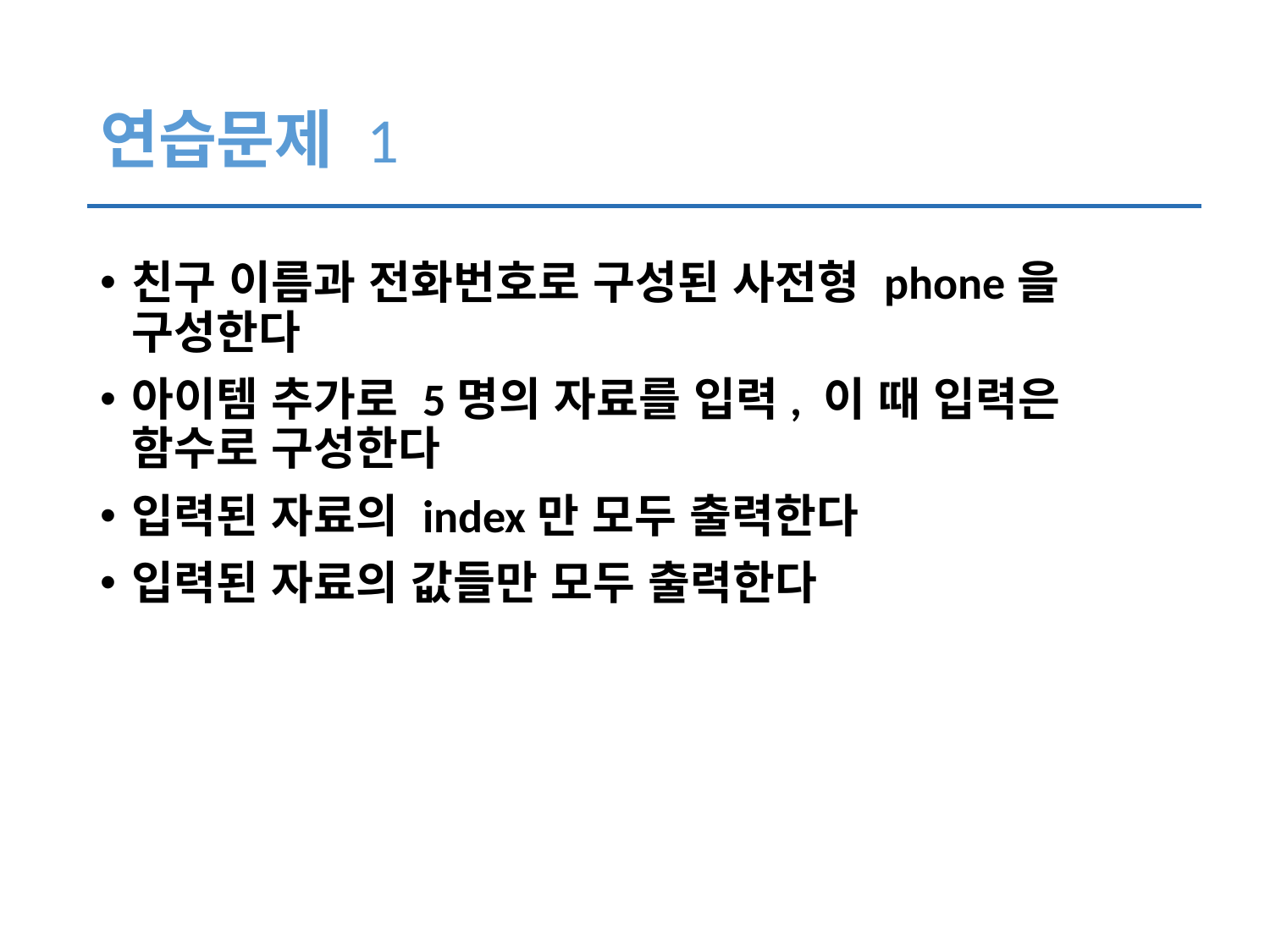

# 연습문제 1
친구 이름과 전화번호로 구성된 사전형 phone을 구성한다
아이템 추가로 5명의 자료를 입력, 이 때 입력은 함수로 구성한다
입력된 자료의 index만 모두 출력한다
입력된 자료의 값들만 모두 출력한다